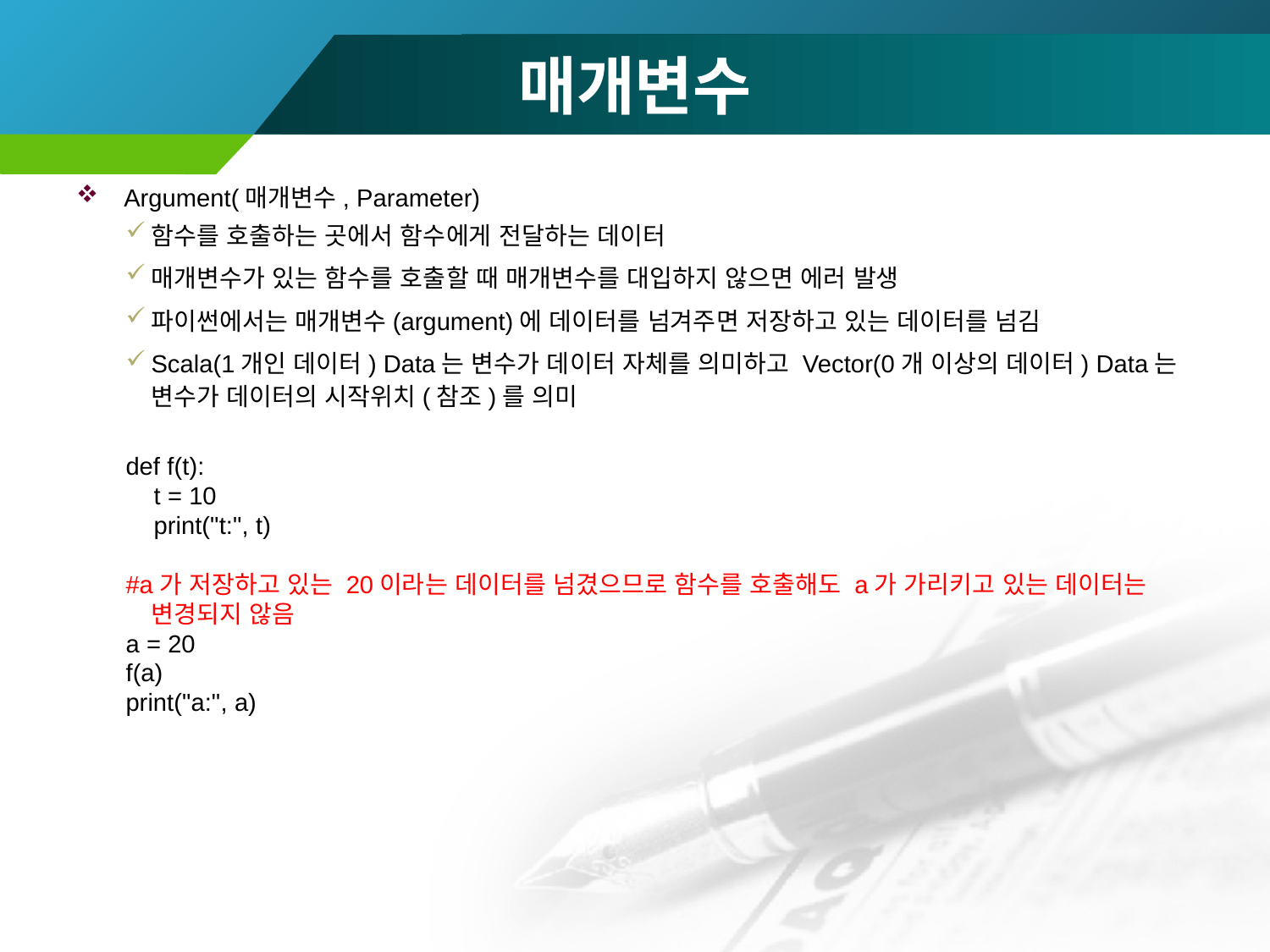

# 매개변수
Argument(매개변수, Parameter)
함수를 호출하는 곳에서 함수에게 전달하는 데이터
매개변수가 있는 함수를 호출할 때 매개변수를 대입하지 않으면 에러 발생
파이썬에서는 매개변수(argument)에 데이터를 넘겨주면 저장하고 있는 데이터를 넘김
Scala(1개인 데이터) Data는 변수가 데이터 자체를 의미하고 Vector(0개 이상의 데이터) Data는 변수가 데이터의 시작위치(참조)를 의미

def f(t):
    t = 10
    print("t:", t)

#a가 저장하고 있는 20이라는 데이터를 넘겼으므로 함수를 호출해도 a가 가리키고 있는 데이터는 변경되지 않음
a = 20
f(a)
print("a:", a)